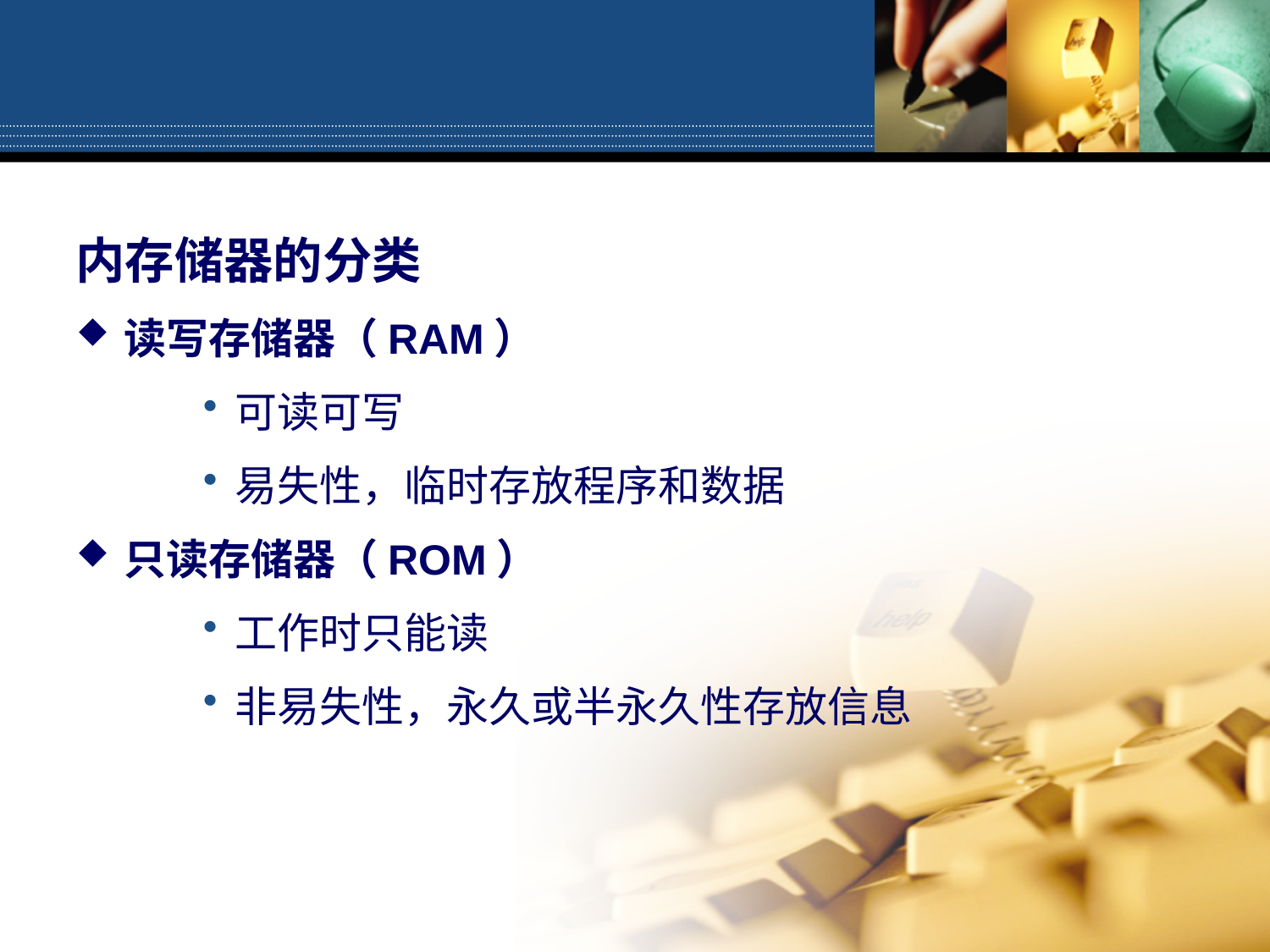

内存储器的分类
读写存储器（RAM）
可读可写
易失性，临时存放程序和数据
只读存储器（ROM）
工作时只能读
非易失性，永久或半永久性存放信息